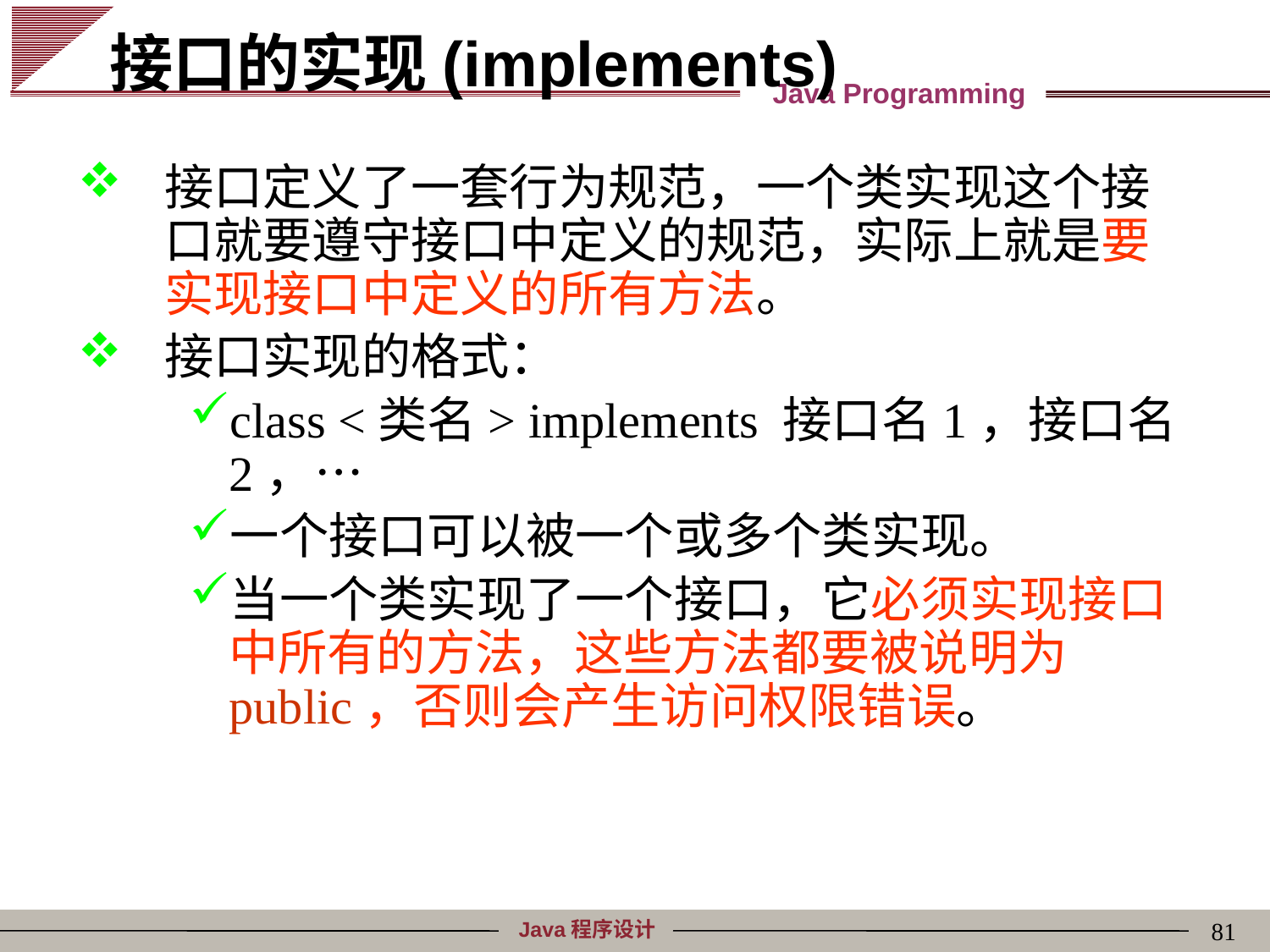

# 接口的实现(implements)
接口定义了一套行为规范，一个类实现这个接口就要遵守接口中定义的规范，实际上就是要实现接口中定义的所有方法。
接口实现的格式：
class <类名> implements 接口名1，接口名2，…
一个接口可以被一个或多个类实现。
当一个类实现了一个接口，它必须实现接口中所有的方法，这些方法都要被说明为public，否则会产生访问权限错误。